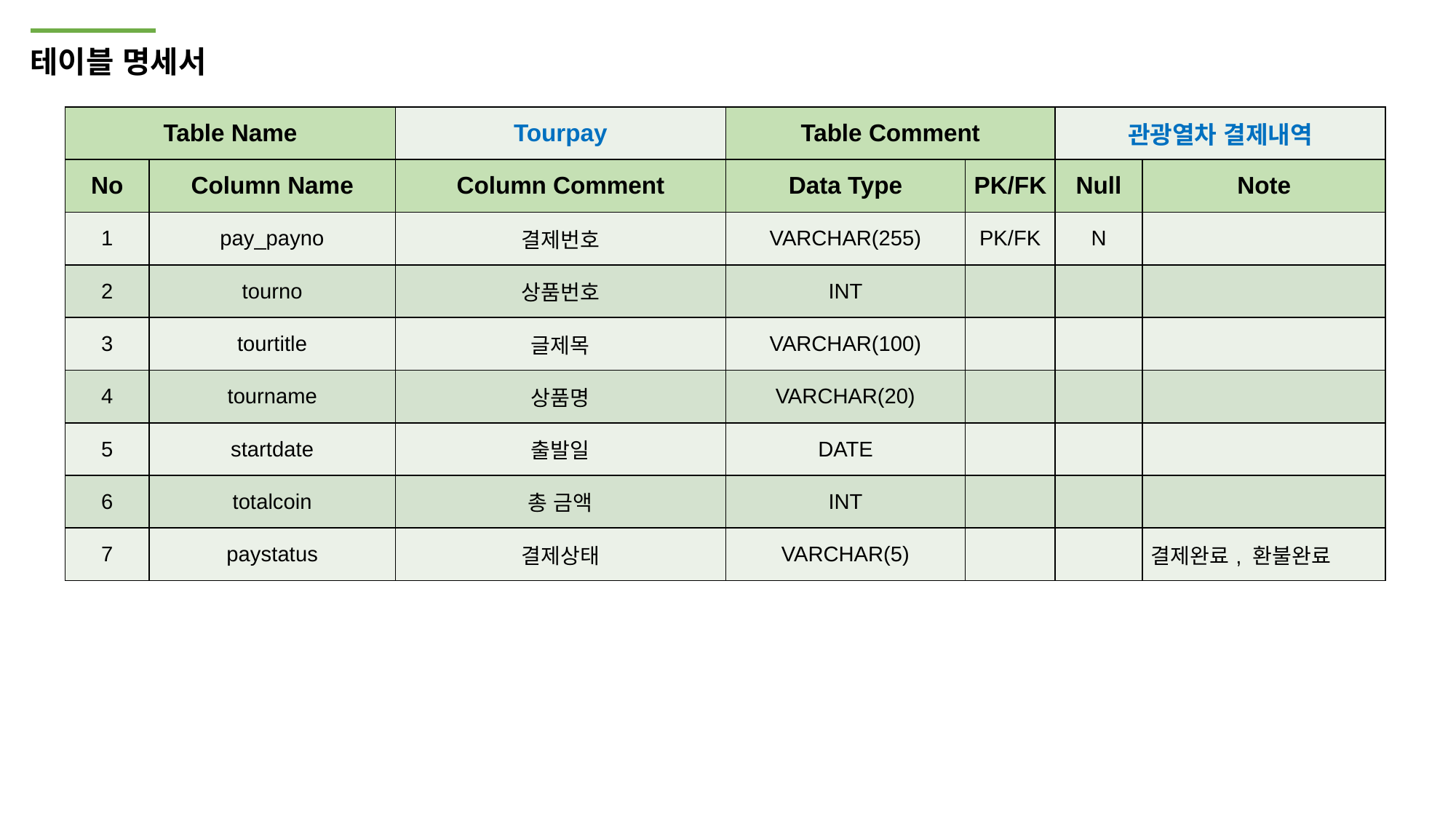

테이블 명세서
| Table Name |  | Tourpay | Table Comment |  | 관광열차 결제내역 |  |
| --- | --- | --- | --- | --- | --- | --- |
| No | Column Name | Column Comment | Data Type | PK/FK | Null | Note |
| 1 | pay\_payno | 결제번호 | VARCHAR(255) | PK/FK | N |  |
| 2 | tourno | 상품번호 | INT |  |  |  |
| 3 | tourtitle | 글제목 | VARCHAR(100) |  |  |  |
| 4 | tourname | 상품명 | VARCHAR(20) |  |  |  |
| 5 | startdate | 출발일 | DATE |  |  |  |
| 6 | totalcoin | 총 금액 | INT |  |  |  |
| 7 | paystatus | 결제상태 | VARCHAR(5) |  |  | 결제완료, 환불완료 |